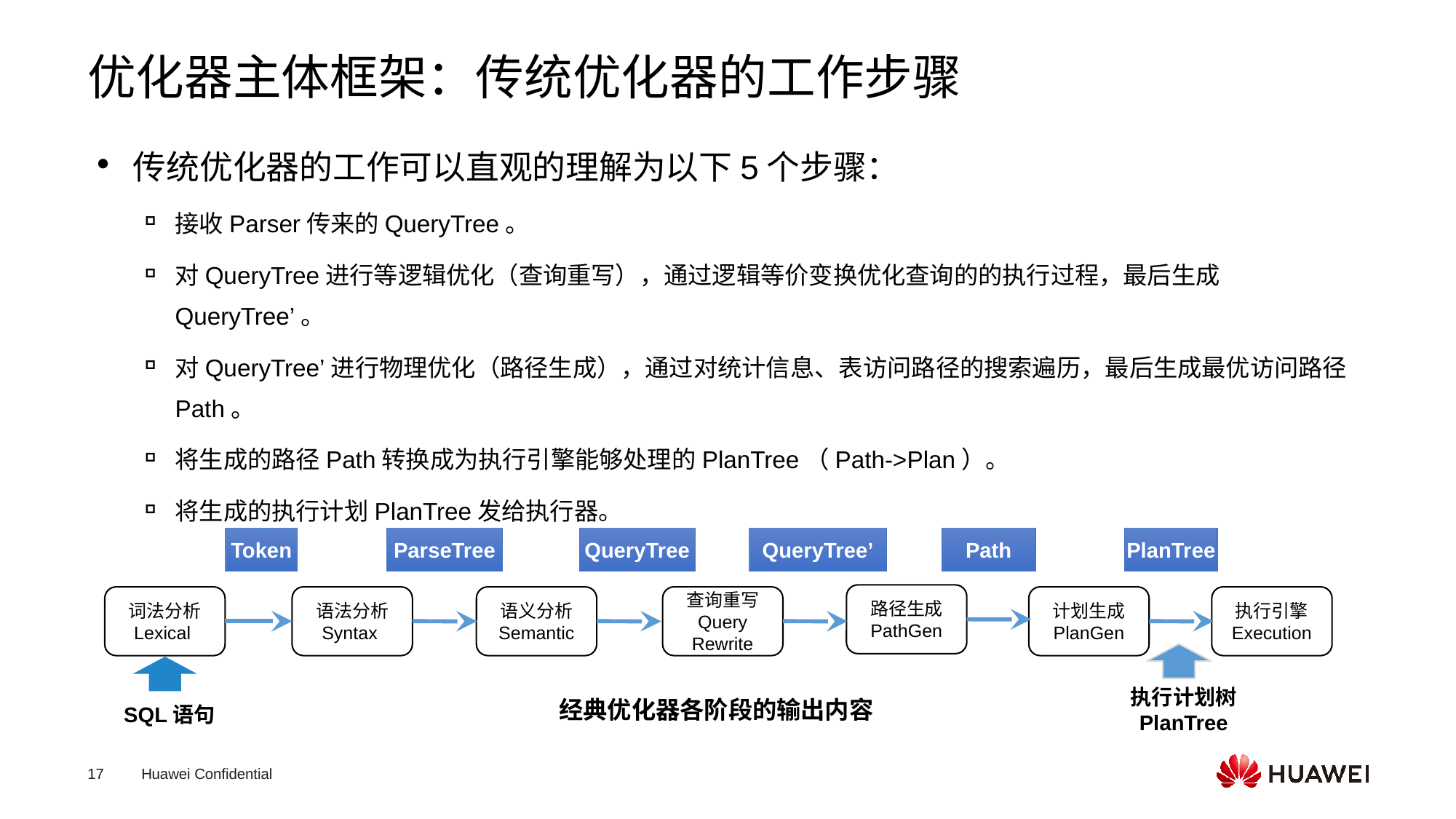

# 优化器主体框架：传统优化器的工作步骤
传统优化器的工作可以直观的理解为以下5个步骤：
接收Parser传来的QueryTree。
对QueryTree进行等逻辑优化（查询重写），通过逻辑等价变换优化查询的的执行过程，最后生成QueryTree’。
对QueryTree’进行物理优化（路径生成），通过对统计信息、表访问路径的搜索遍历，最后生成最优访问路径Path。
将生成的路径Path转换成为执行引擎能够处理的PlanTree（Path->Plan）。
将生成的执行计划PlanTree发给执行器。

Token
ParseTree
QueryTree
QueryTree’
Path
PlanTree
路径生成
PathGen
词法分析
Lexical
语法分析
Syntax
语义分析
Semantic
查询重写
Query
Rewrite
计划生成
PlanGen
执行引擎
Execution

执行计划树
PlanTree
经典优化器各阶段的输出内容
SQL语句